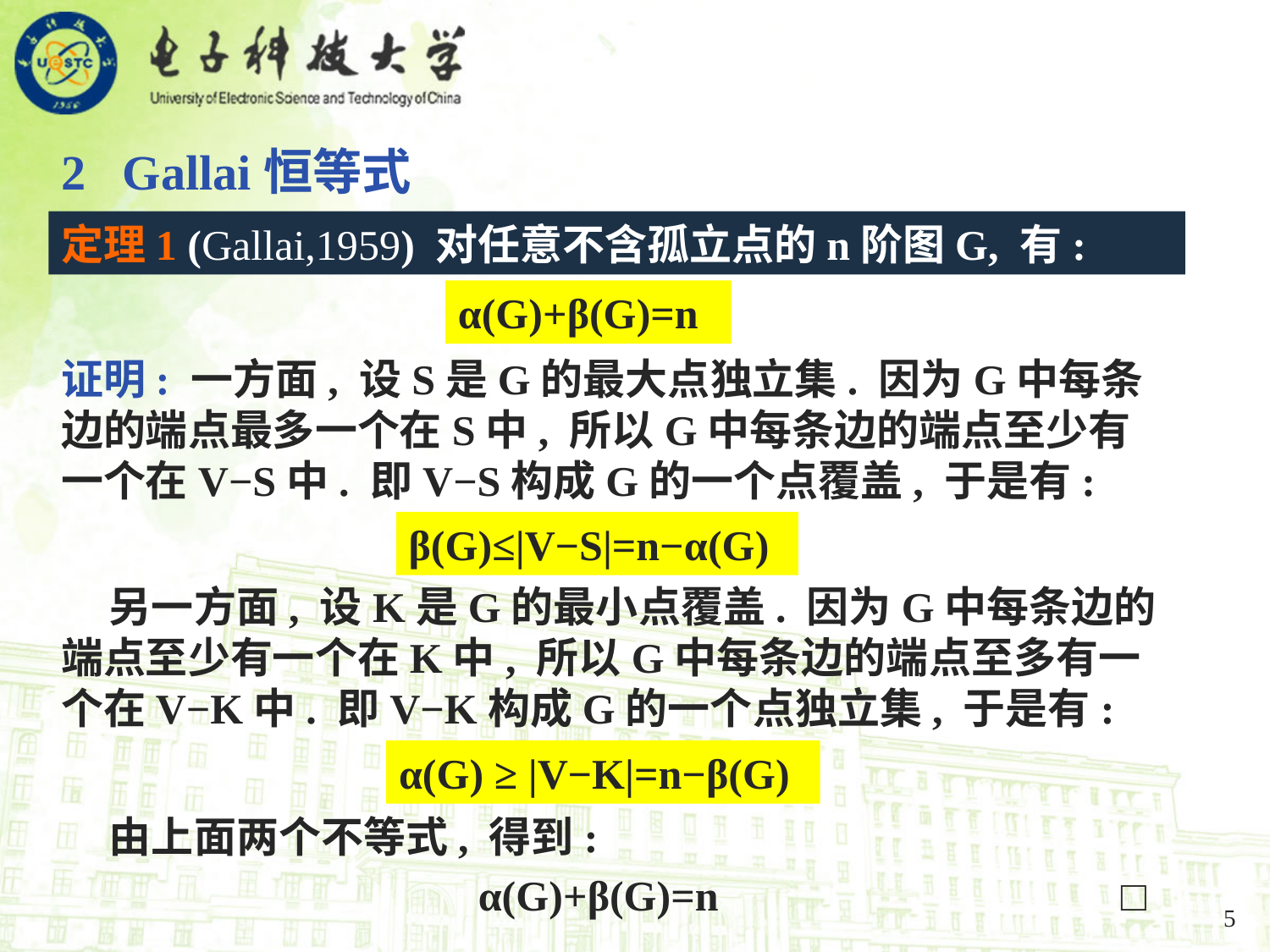

2   Gallai恒等式
定理1 (Gallai,1959) 对任意不含孤立点的n阶图G, 有:
α(G)+β(G)=n
证明: 一方面, 设S是G的最大点独立集. 因为G中每条边的端点最多一个在S中, 所以G中每条边的端点至少有一个在V−S中. 即V−S构成G的一个点覆盖, 于是有:
β(G)≤|V−S|=n−α(G)
    另一方面, 设K是G的最小点覆盖. 因为G中每条边的端点至少有一个在K中, 所以G中每条边的端点至多有一个在V−K中. 即V−K构成G的一个点独立集, 于是有:
α(G) ≥ |V−K|=n−β(G)
    由上面两个不等式, 得到:
α(G)+β(G)=n                                      □
5